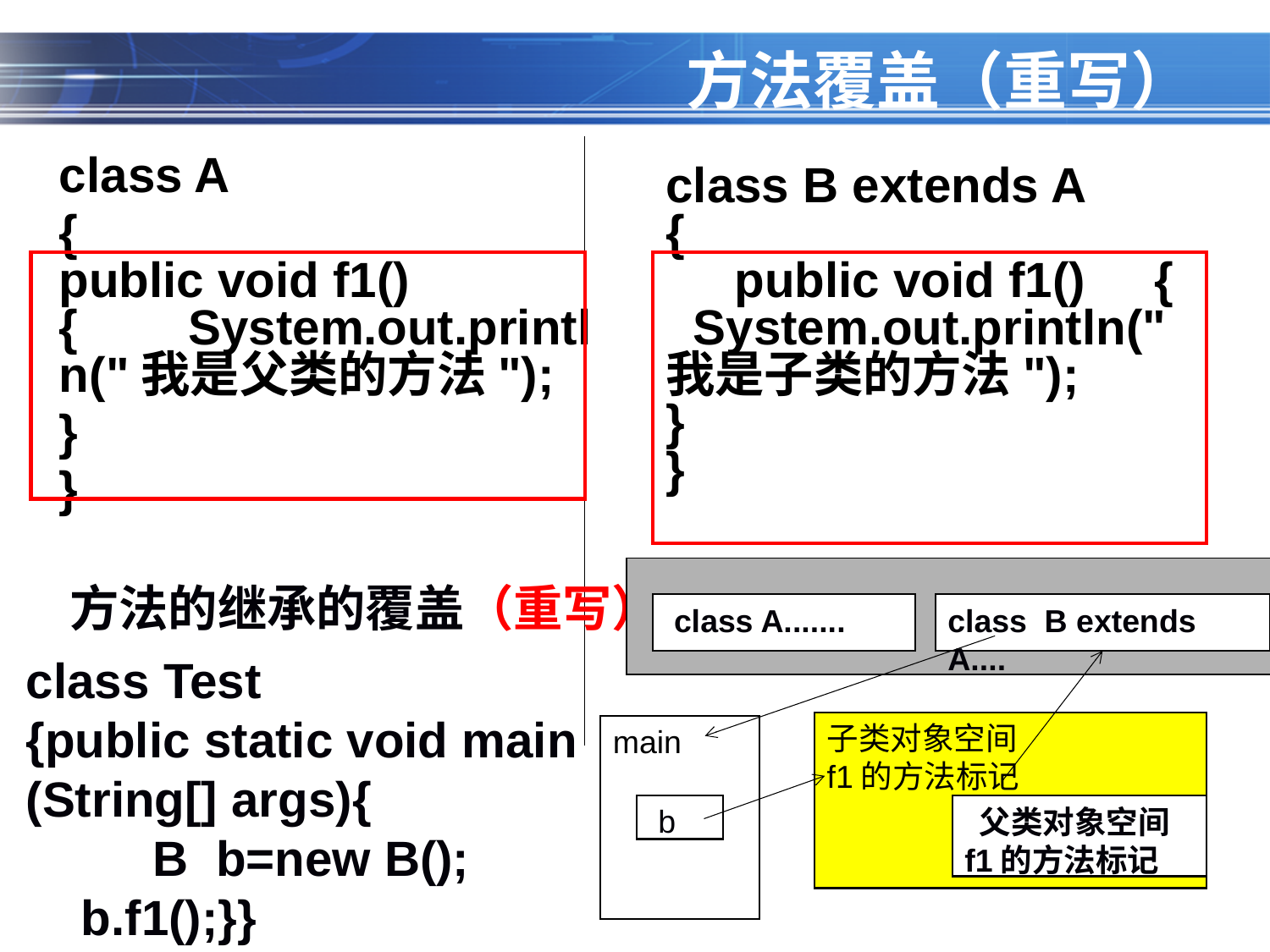

# 方法覆盖（重写）
class A
{
public void f1()     {        System.out.println("我是父类的方法");
}
}
class B extends A
{
     public void f1()     {      System.out.println("我是子类的方法");
}
}

方法的继承的覆盖（重写）
 class A.......
class  B extends A....
class Test
{public static void main
(String[] args){
	B  b=new B();
    b.f1();}}
子类对象空间
f1的方法标记

main
 b
 父类对象空间
f1的方法标记